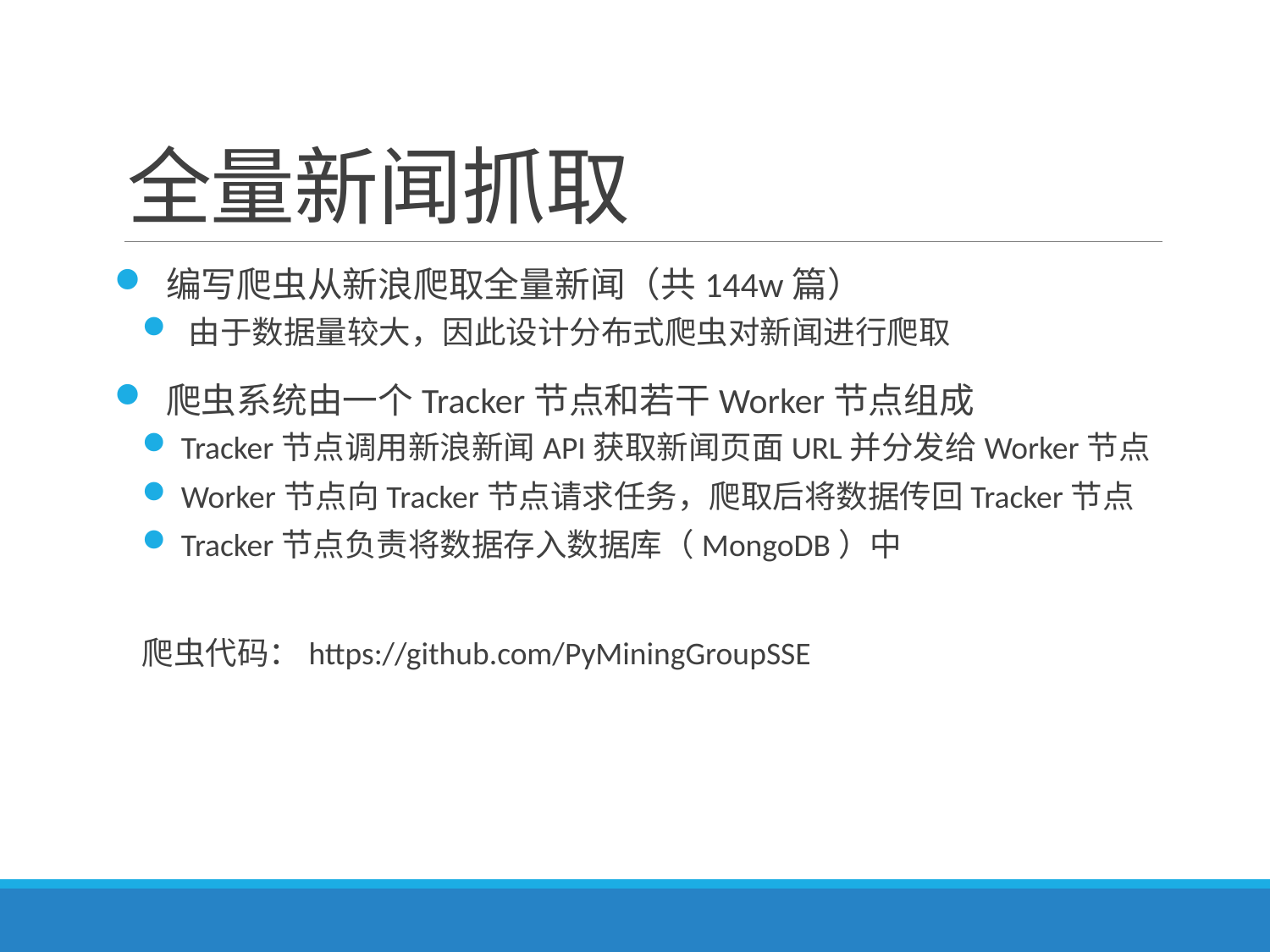

# 全量新闻抓取
 编写爬虫从新浪爬取全量新闻（共144w篇）
 由于数据量较大，因此设计分布式爬虫对新闻进行爬取
 爬虫系统由一个Tracker节点和若干Worker节点组成
 Tracker节点调用新浪新闻API获取新闻页面URL并分发给Worker节点
 Worker节点向Tracker节点请求任务，爬取后将数据传回Tracker节点
 Tracker节点负责将数据存入数据库（MongoDB）中

爬虫代码：https://github.com/PyMiningGroupSSE